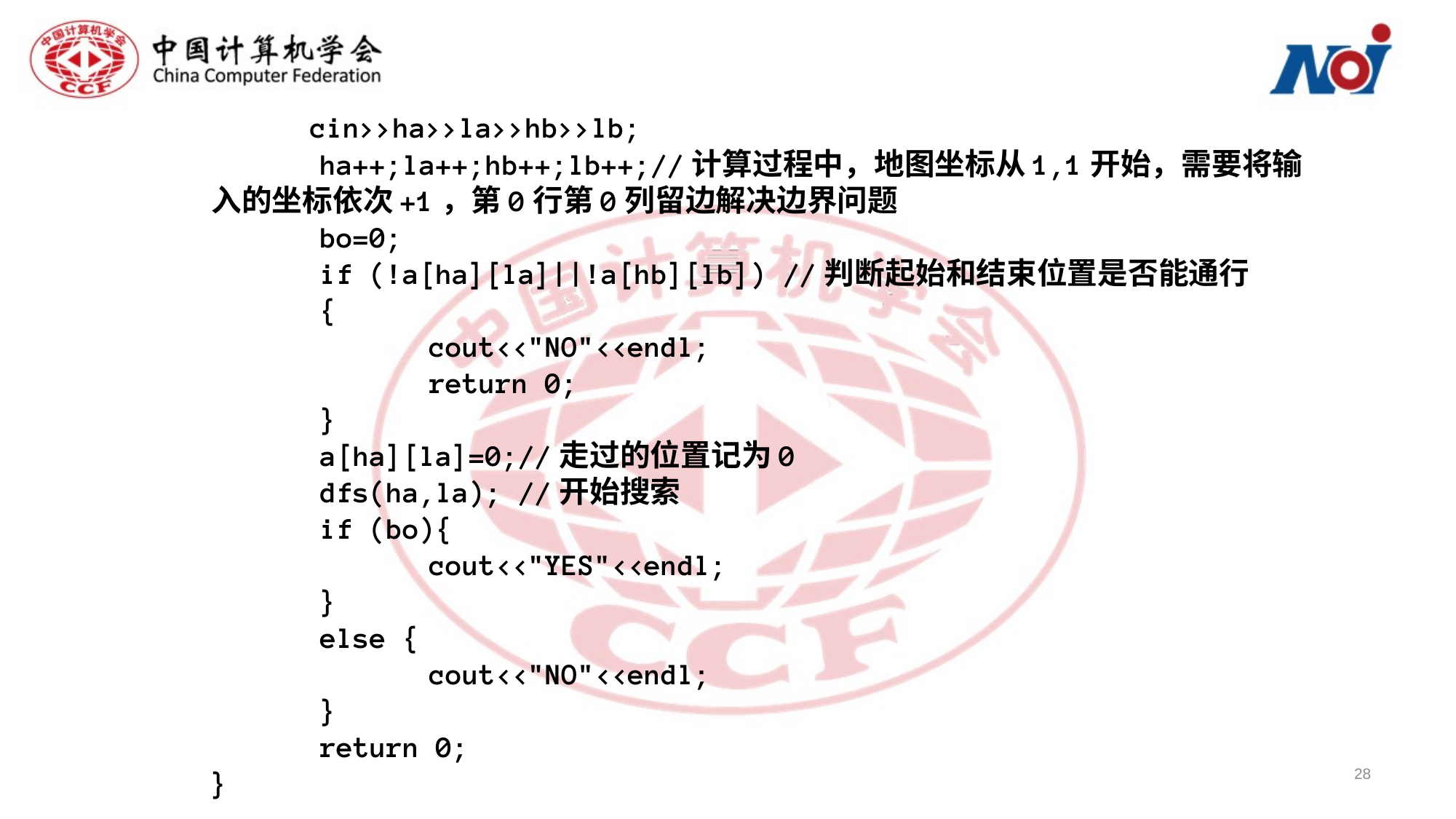

cin>>ha>>la>>hb>>lb;
	ha++;la++;hb++;lb++;//计算过程中，地图坐标从1,1开始，需要将输入的坐标依次+1，第0行第0列留边解决边界问题
	bo=0;
	if (!a[ha][la]||!a[hb][lb]) //判断起始和结束位置是否能通行
	{
		cout<<"NO"<<endl;
		return 0;
	}
	a[ha][la]=0;//走过的位置记为0
	dfs(ha,la); //开始搜索
	if (bo){
		cout<<"YES"<<endl;
	}
	else {
		cout<<"NO"<<endl;
	}
	return 0;
}
28